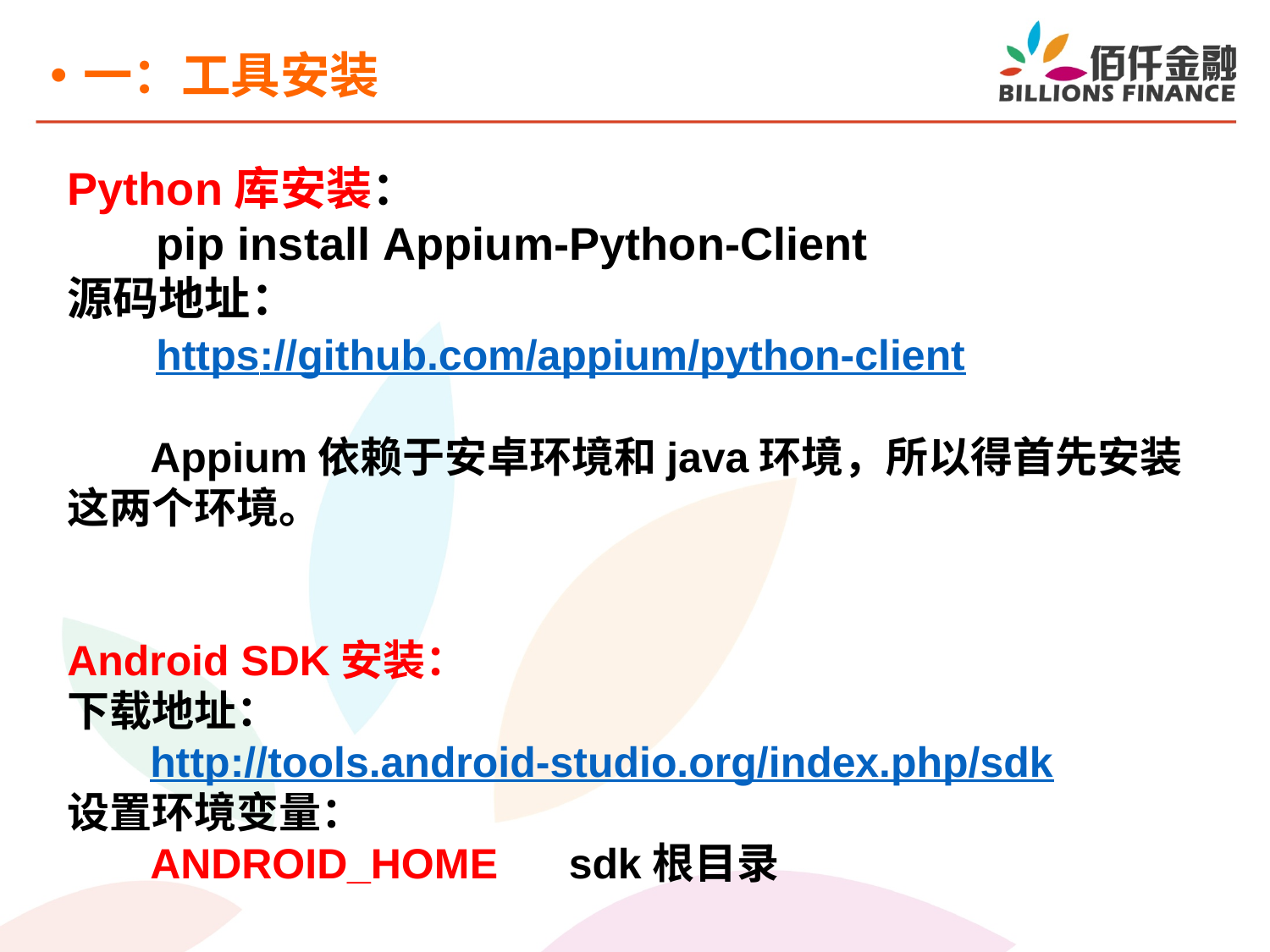

一：工具安装
Python库安装：
       pip install Appium-Python-Client
源码地址：
       https://github.com/appium/python-client

       Appium依赖于安卓环境和java环境，所以得首先安装这两个环境。

Android SDK安装：
下载地址：
       http://tools.android-studio.org/index.php/sdk
设置环境变量：
       ANDROID_HOME      sdk根目录